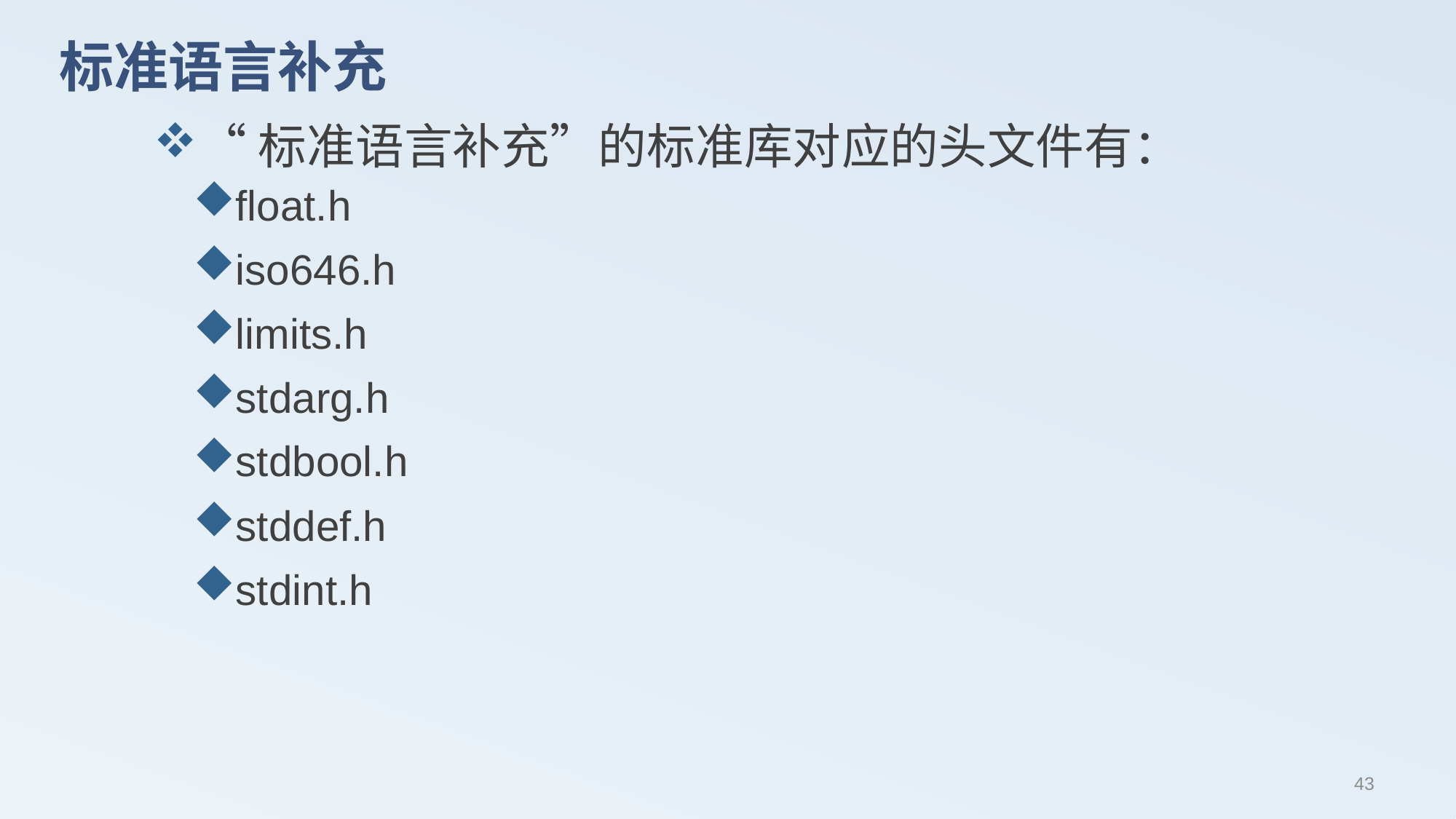

# 标准语言补充
“标准语言补充”的标准库对应的头文件有：
float.h
iso646.h
limits.h
stdarg.h
stdbool.h
stddef.h
stdint.h